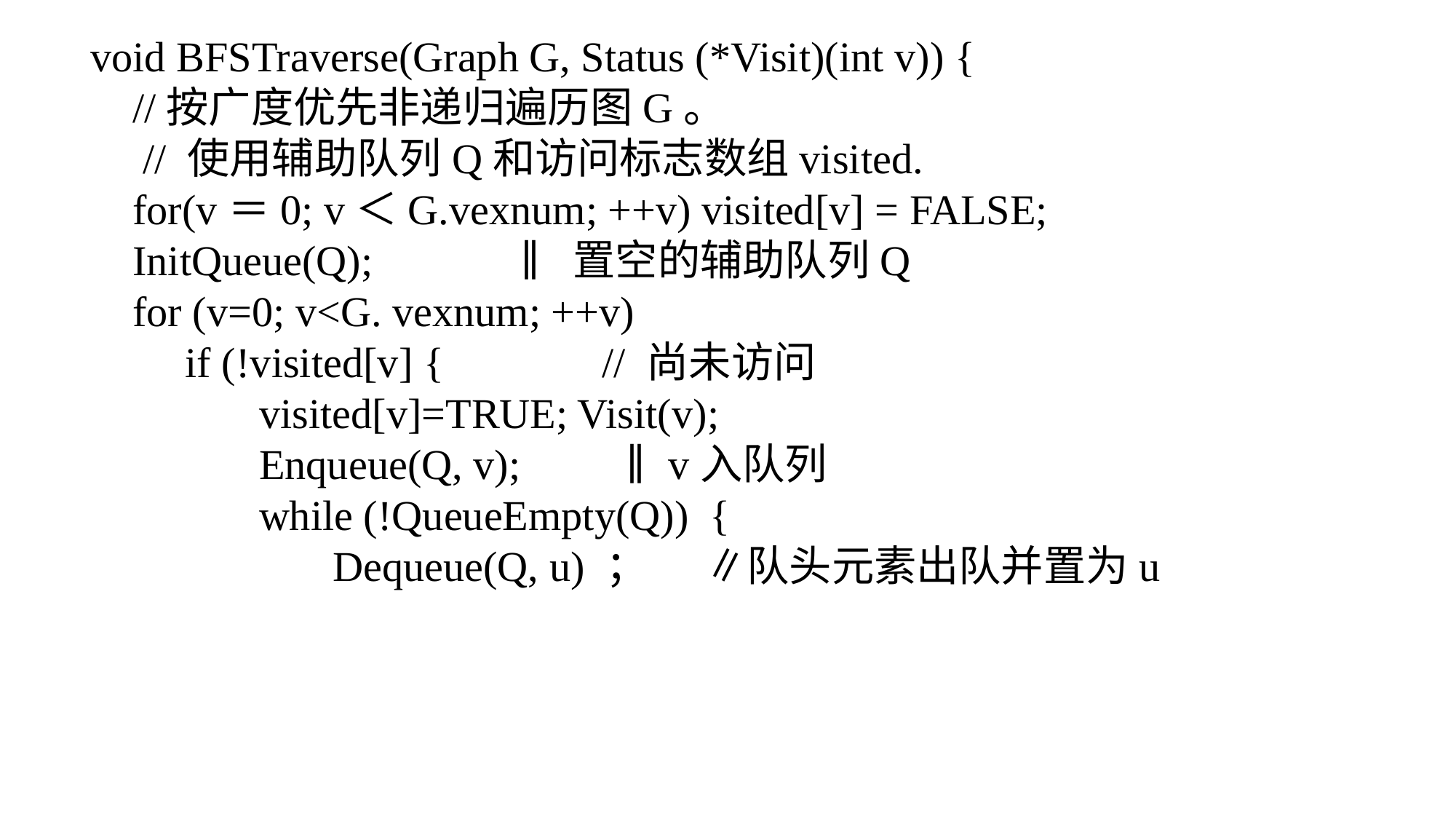

void BFSTraverse(Graph G, Status (*Visit)(int v)) {
    //按广度优先非递归遍历图G。
     // 使用辅助队列Q和访问标志数组visited.
    for(v＝0; v＜G.vexnum; ++v) visited[v] = FALSE;
    InitQueue(Q);              ∥置空的辅助队列Q
    for (v=0; v<G. vexnum; ++v)
         if (!visited[v] {               // 尚未访问
                visited[v]=TRUE; Visit(v);
                Enqueue(Q, v);          ∥v入队列
                while (!QueueEmpty(Q))  {
                       Dequeue(Q, u) ；      ∥队头元素出队并置为u